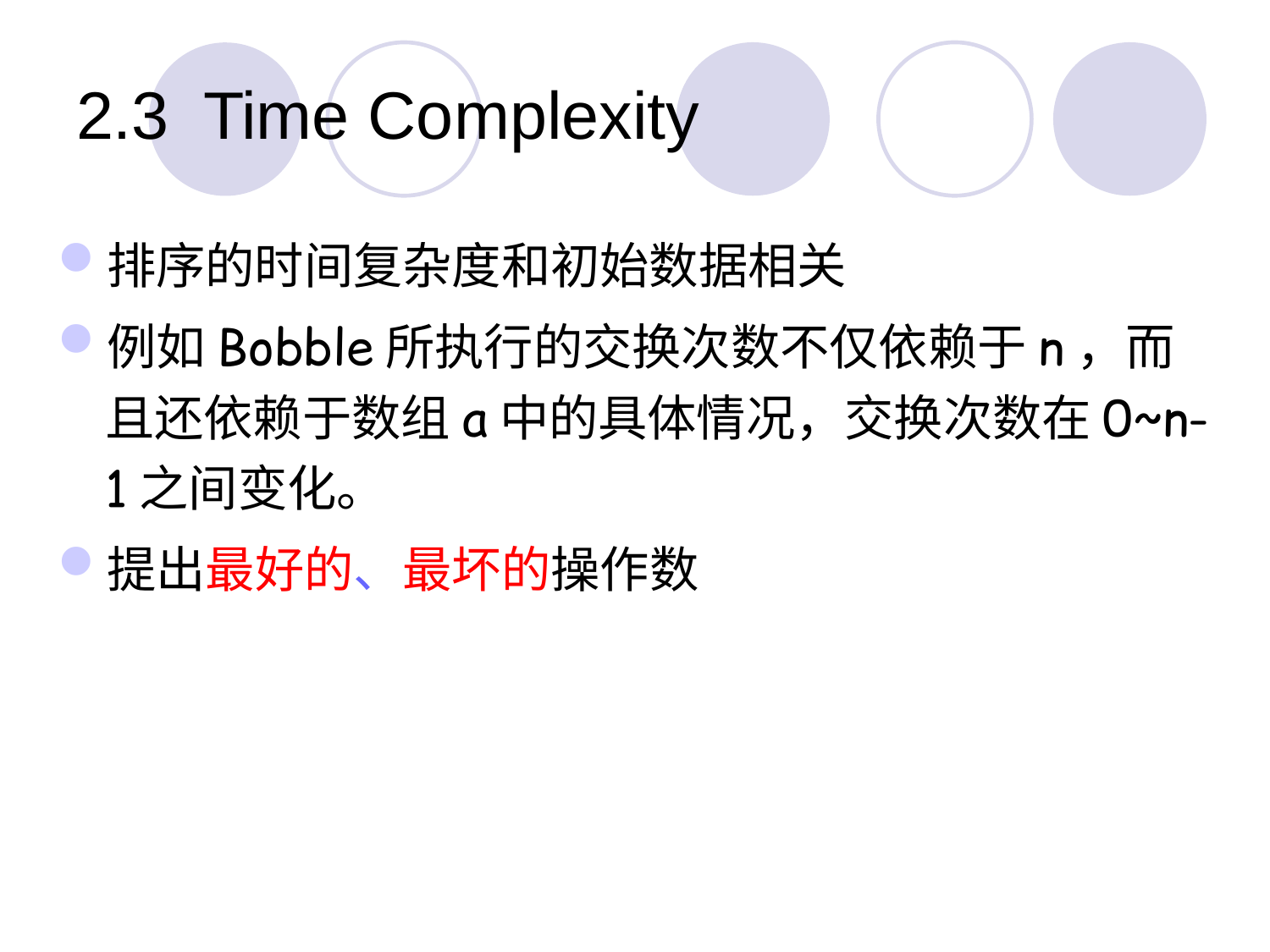

# 2.3	Time Complexity
排序的时间复杂度和初始数据相关
例如Bobble所执行的交换次数不仅依赖于n，而且还依赖于数组a中的具体情况，交换次数在0~n-1之间变化。
提出最好的、最坏的操作数

36